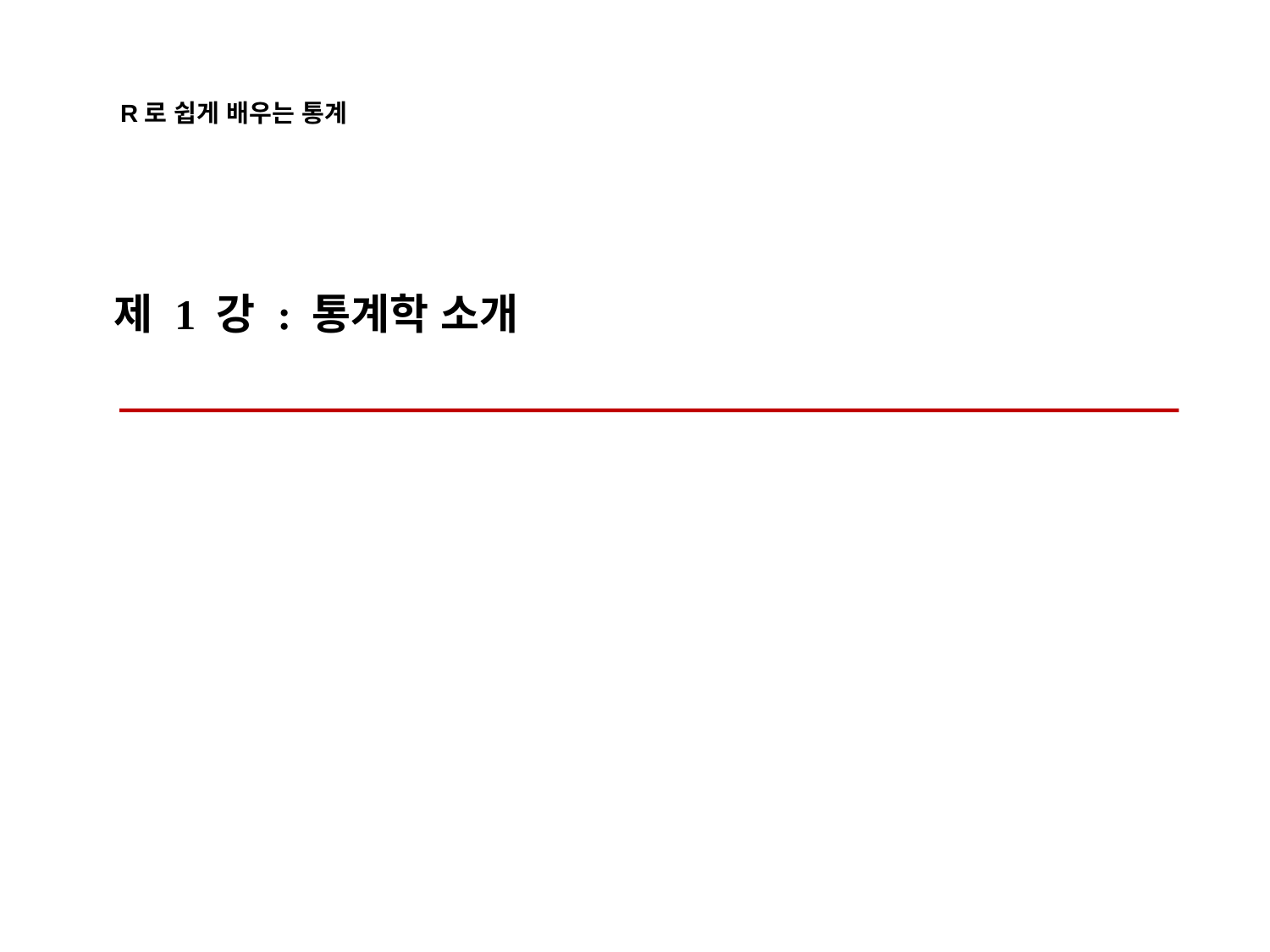

# 제 1 강 : 통계학 소개